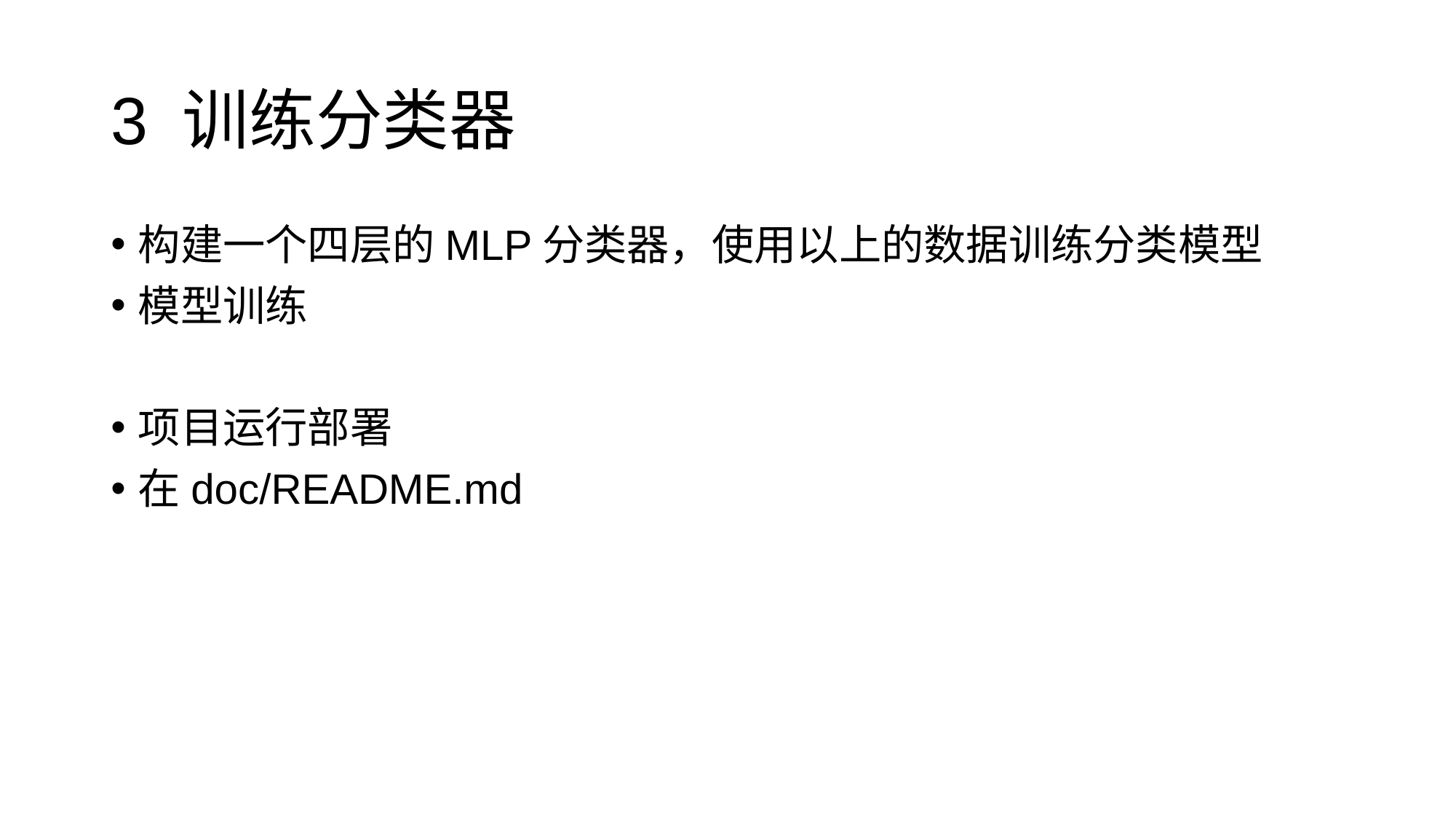

# 3 训练分类器
构建一个四层的MLP分类器，使用以上的数据训练分类模型
模型训练

项目运行部署
在doc/README.md